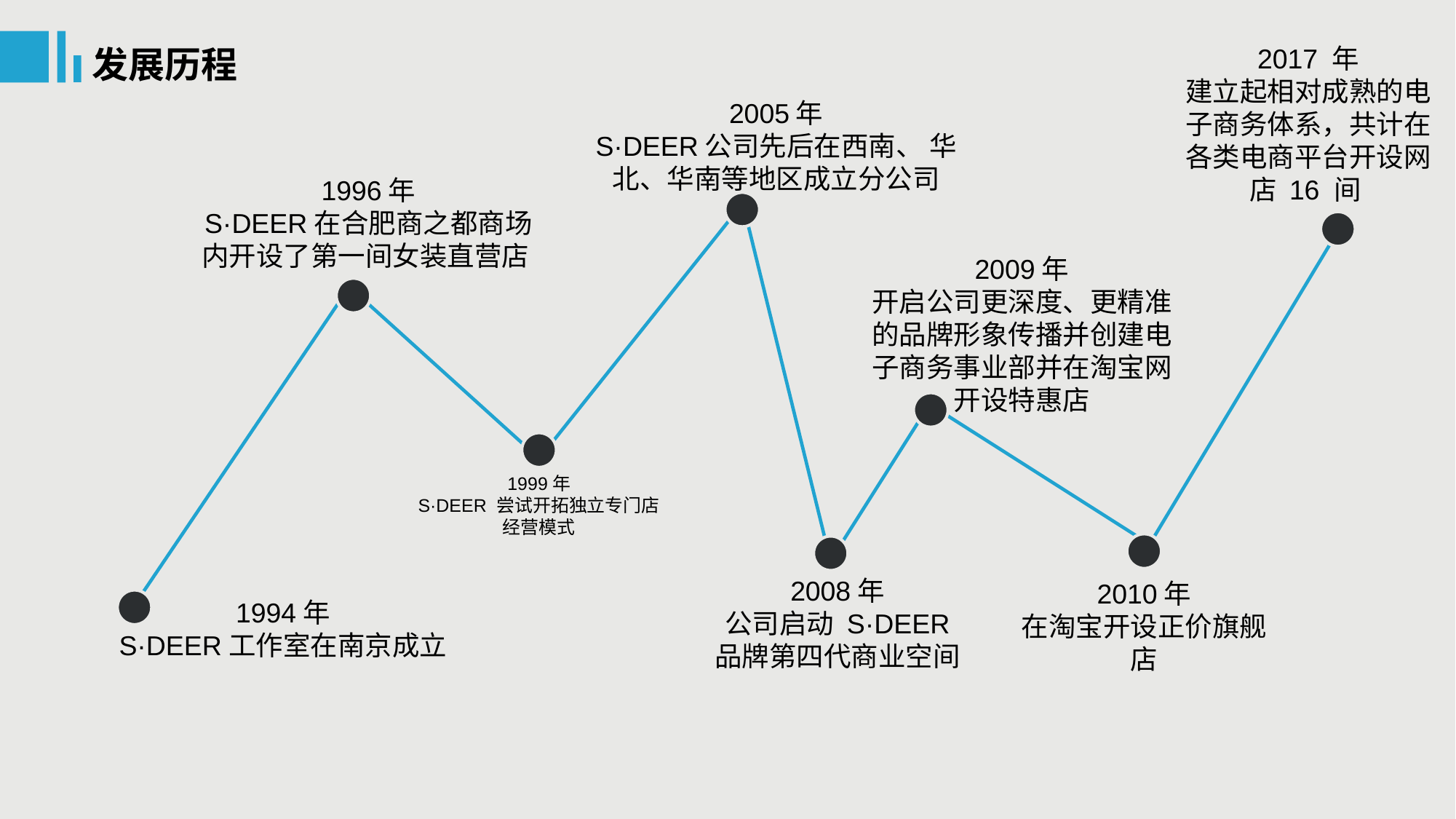

发展历程
2017 年
建立起相对成熟的电子商务体系，共计在各类电商平台开设网店 16 间

2005年
S·DEER公司先后在西南、 华北、华南等地区成立分公司
1996年
S·DEER在合肥商之都商场内开设了第一间女装直营店

2009年
开启公司更深度、更精准的品牌形象传播并创建电子商务事业部并在淘宝网开设特惠店

1999年
S·DEER 尝试开拓独立专门店经营模式

2008年
公司启动 S·DEER 品牌第四代商业空间
2010年
在淘宝开设正价旗舰店
1994年
S·DEER工作室在南京成立